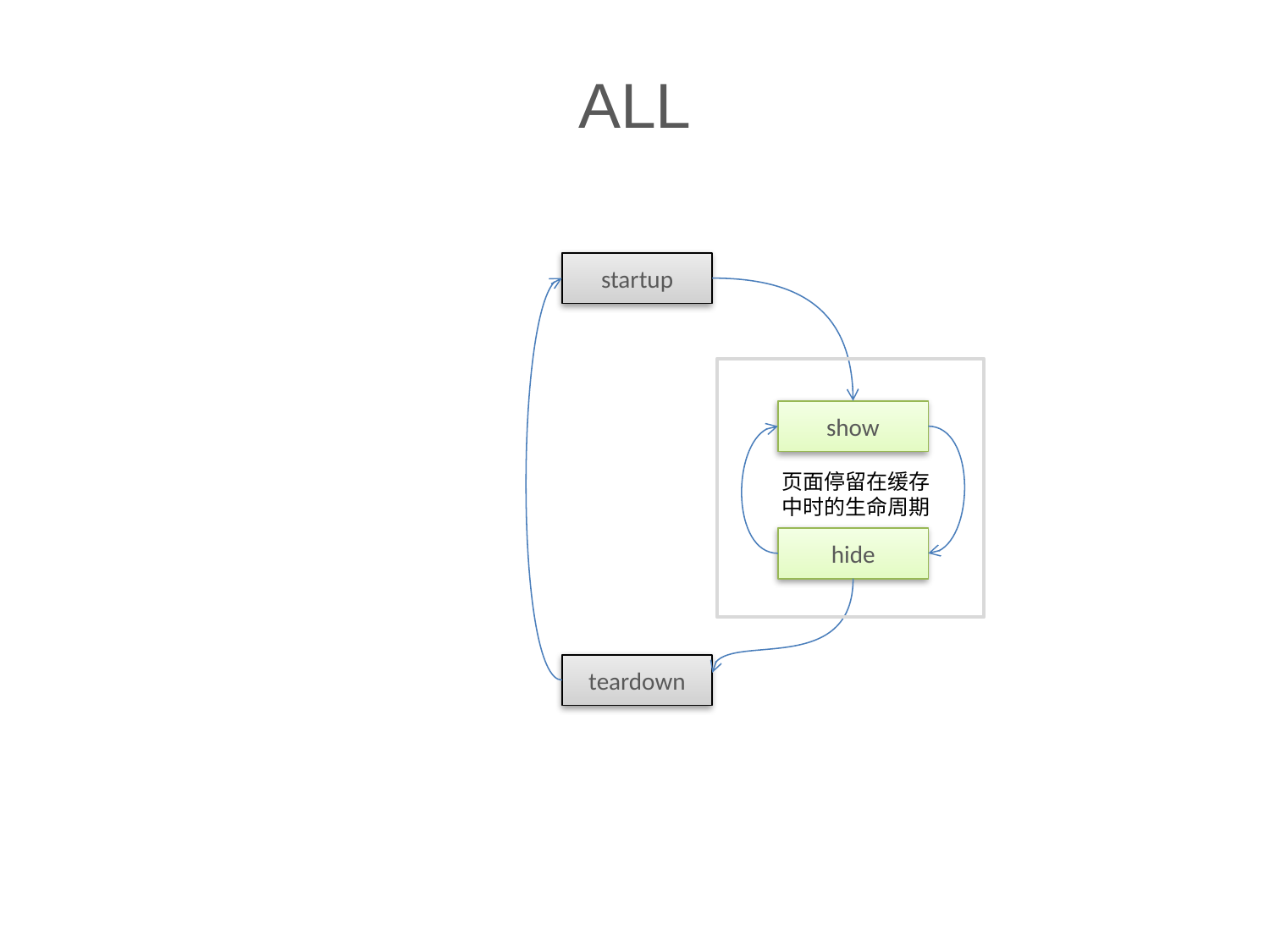

# ALL
startup

show
页面停留在缓存
中时的生命周期
hide
teardown